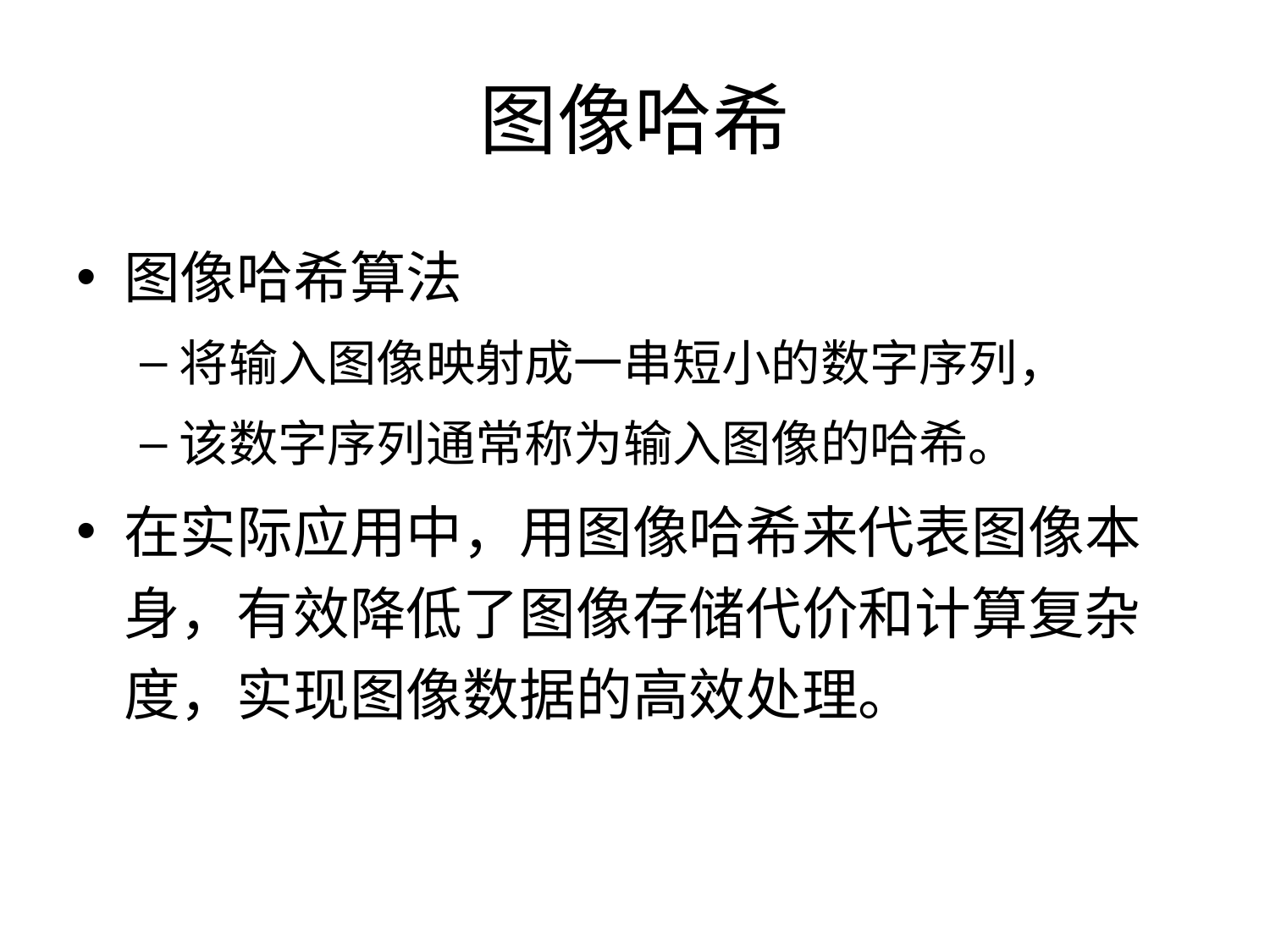

# 图像哈希
图像哈希算法
将输入图像映射成一串短小的数字序列，
该数字序列通常称为输入图像的哈希。
在实际应用中，用图像哈希来代表图像本身，有效降低了图像存储代价和计算复杂度，实现图像数据的高效处理。